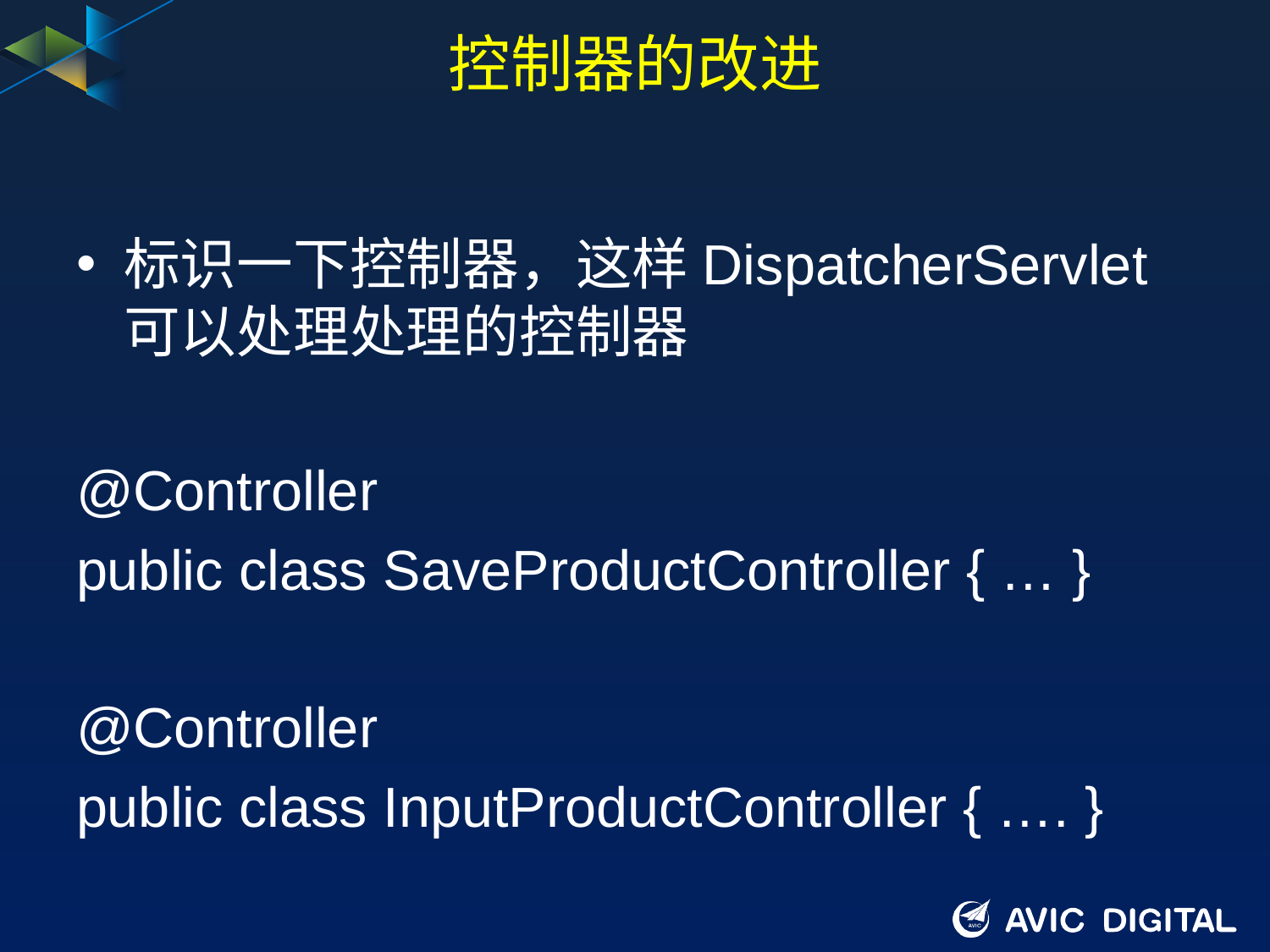

# 控制器的改进
标识一下控制器，这样DispatcherServlet可以处理处理的控制器

@Controller
public class SaveProductController { … }

@Controller
public class InputProductController { …. }